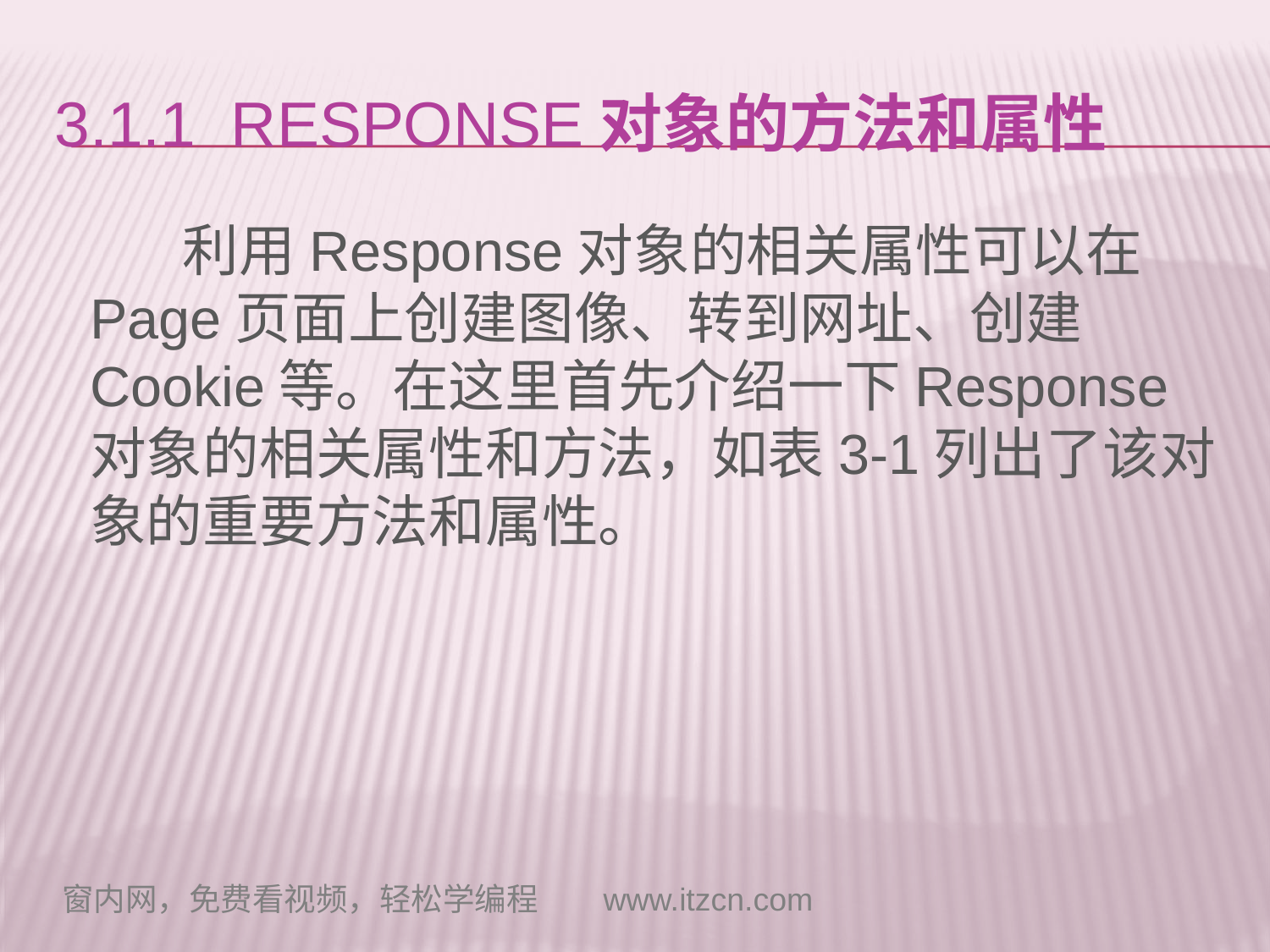

# 3.1.1  Response对象的方法和属性
          利用Response对象的相关属性可以在Page页面上创建图像、转到网址、创建Cookie等。在这里首先介绍一下Response对象的相关属性和方法，如表3-1列出了该对象的重要方法和属性。